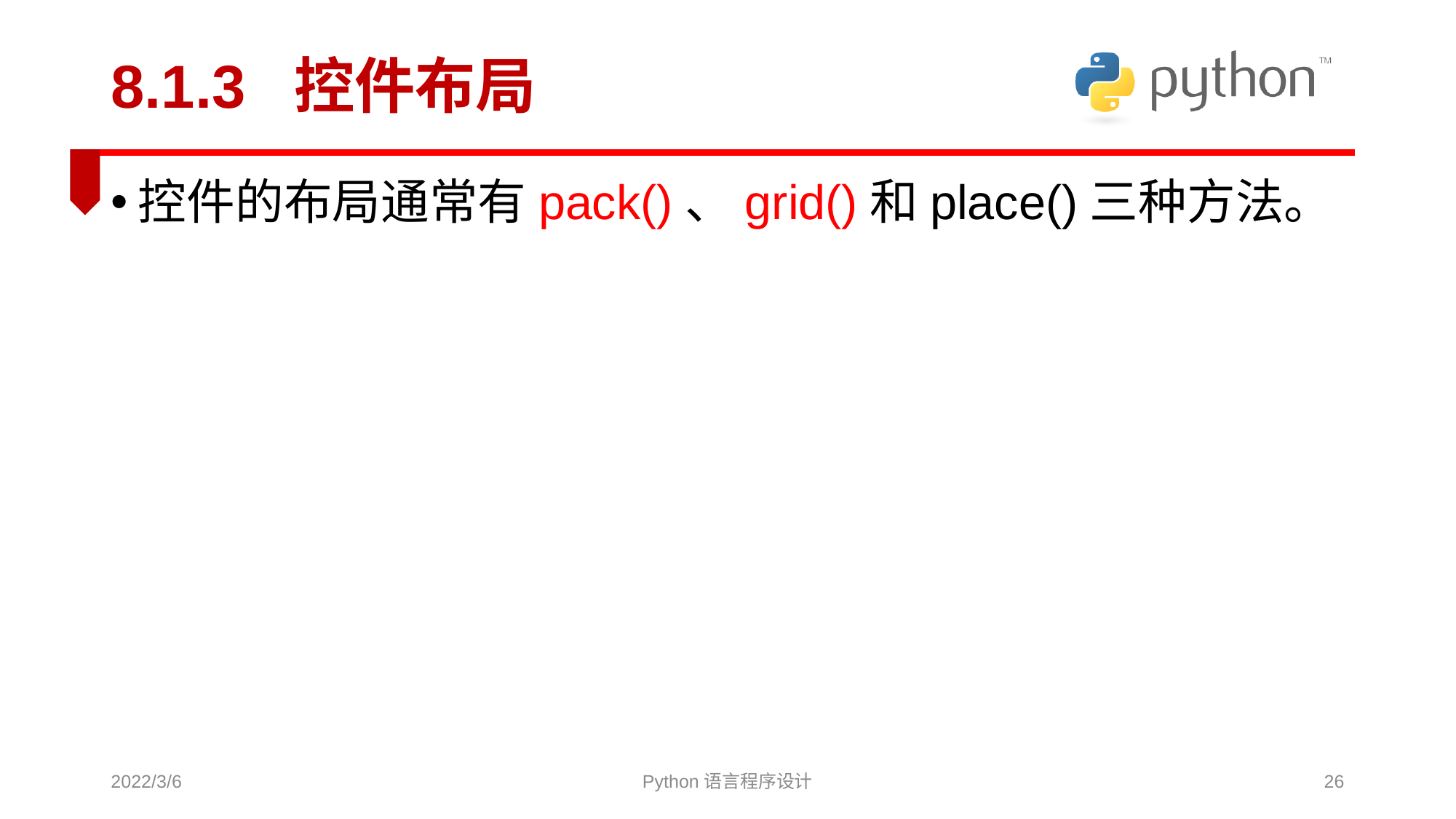

# 8.1.3  控件布局
控件的布局通常有pack()、grid()和place()三种方法。

2022/3/6
Python语言程序设计
26